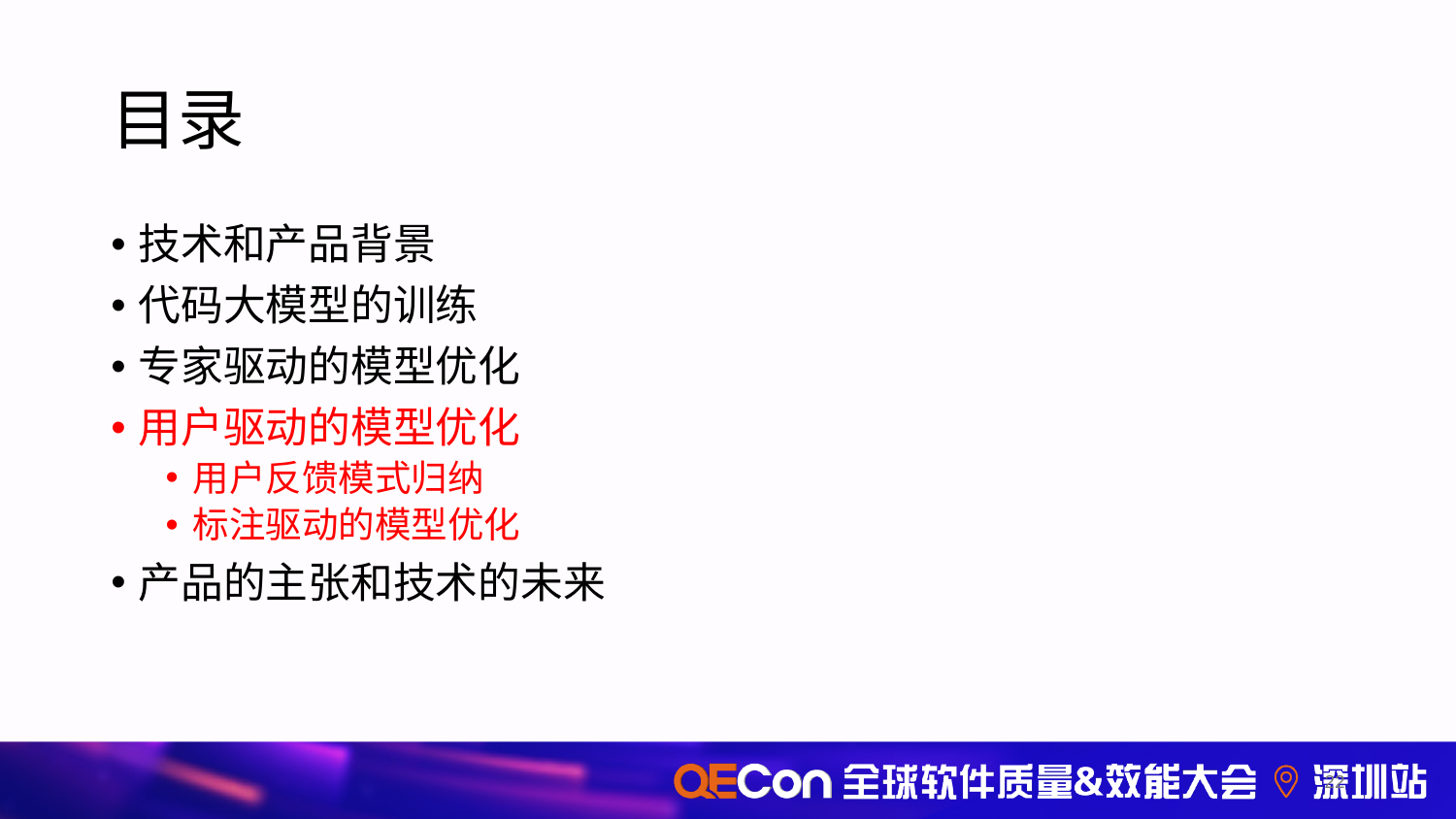

# 目录
技术和产品背景
代码大模型的训练
专家驱动的模型优化
用户驱动的模型优化
用户反馈模式归纳
标注驱动的模型优化
产品的主张和技术的未来
22